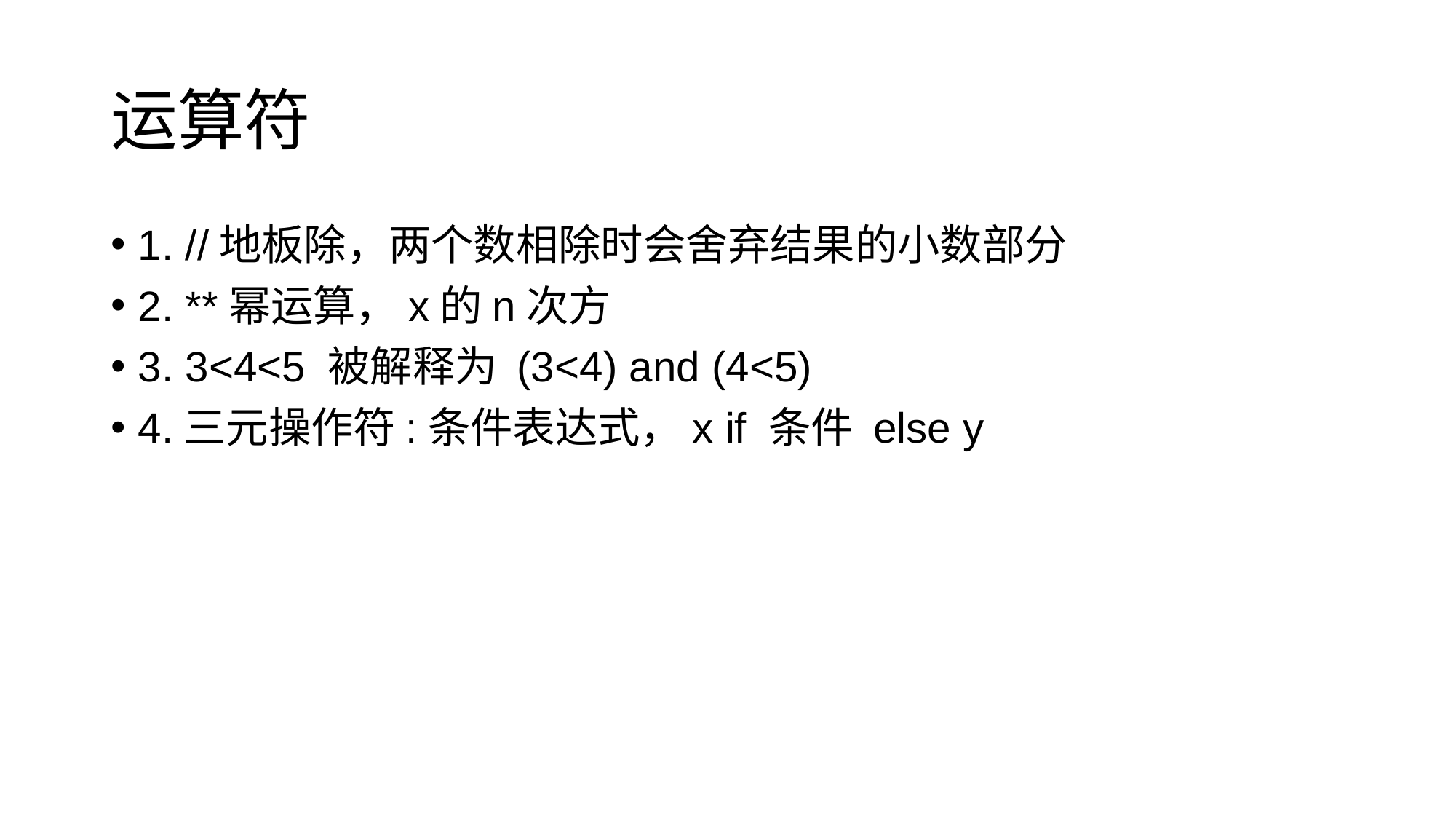

# 运算符
1. //地板除，两个数相除时会舍弃结果的小数部分
2. **幂运算，x的n次方
3. 3<4<5 被解释为 (3<4) and (4<5)
4.三元操作符:条件表达式，x if 条件 else y